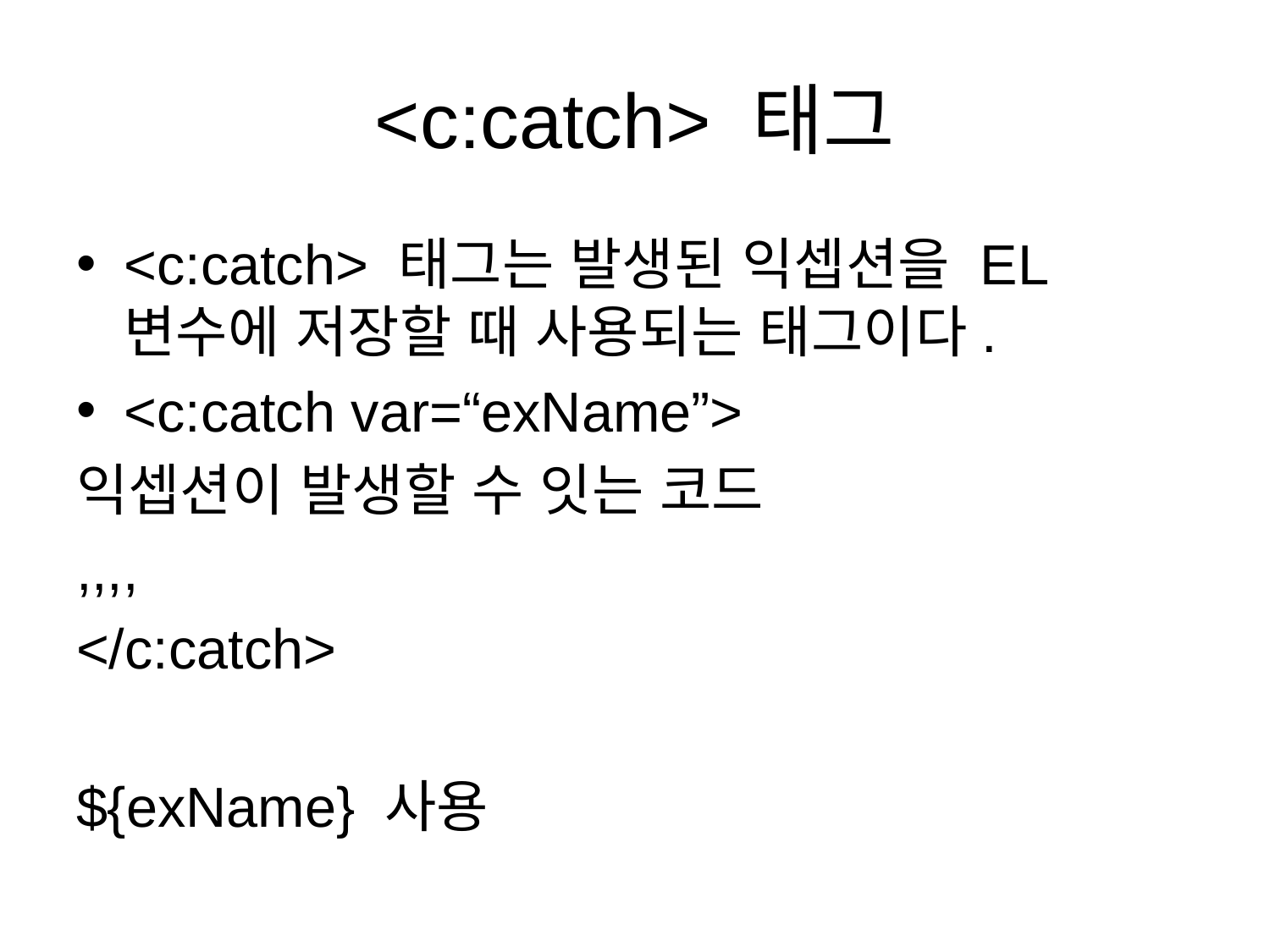

# <c:catch> 태그
<c:catch> 태그는 발생된 익셉션을 EL변수에 저장할 때 사용되는 태그이다.
<c:catch var=“exName”>
익셉션이 발생할 수 잇는 코드
,,,,
</c:catch>

${exName} 사용